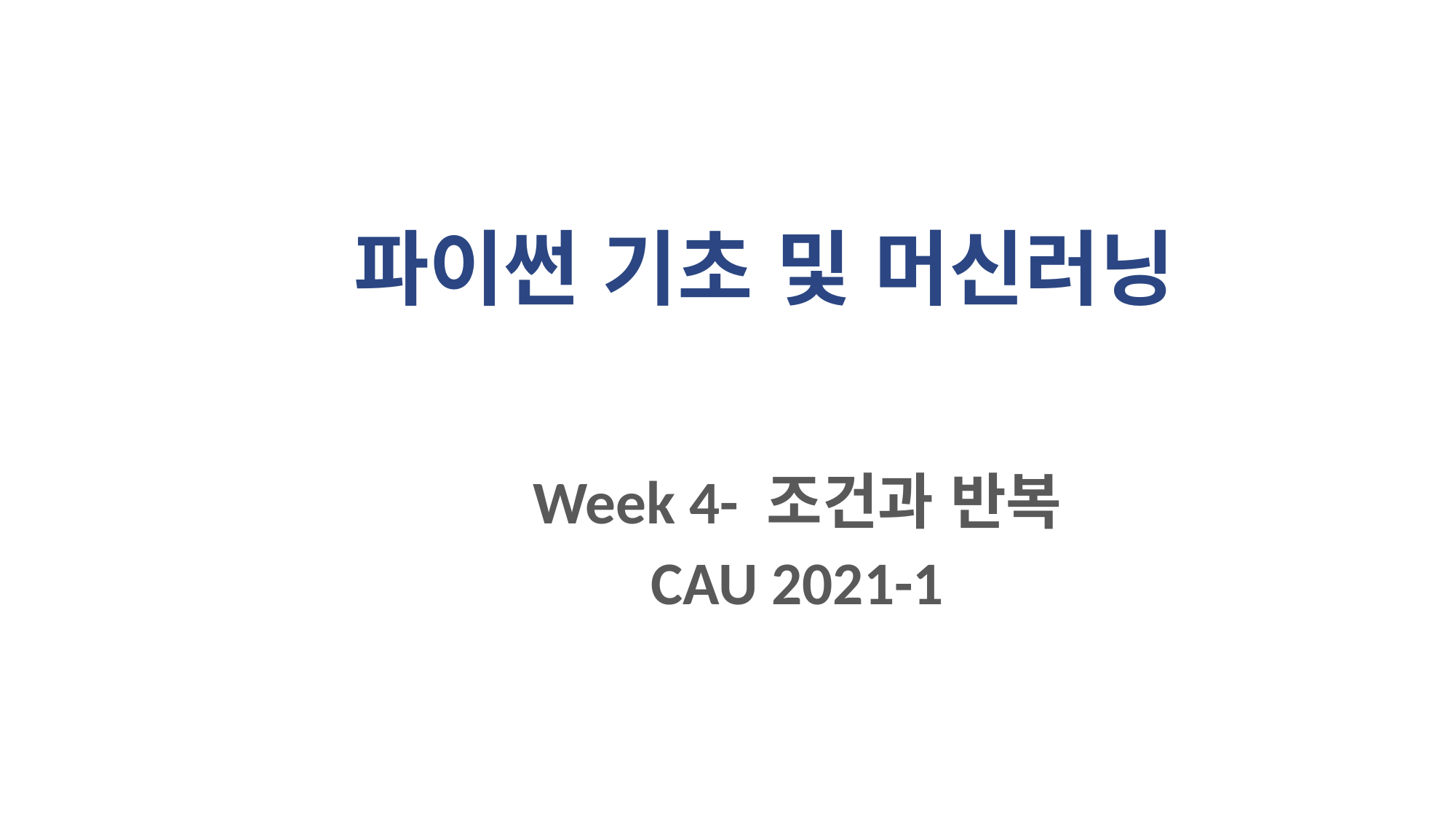

# 파이썬 기초 및 머신러닝
Week 4- 조건과 반복
CAU 2021-1